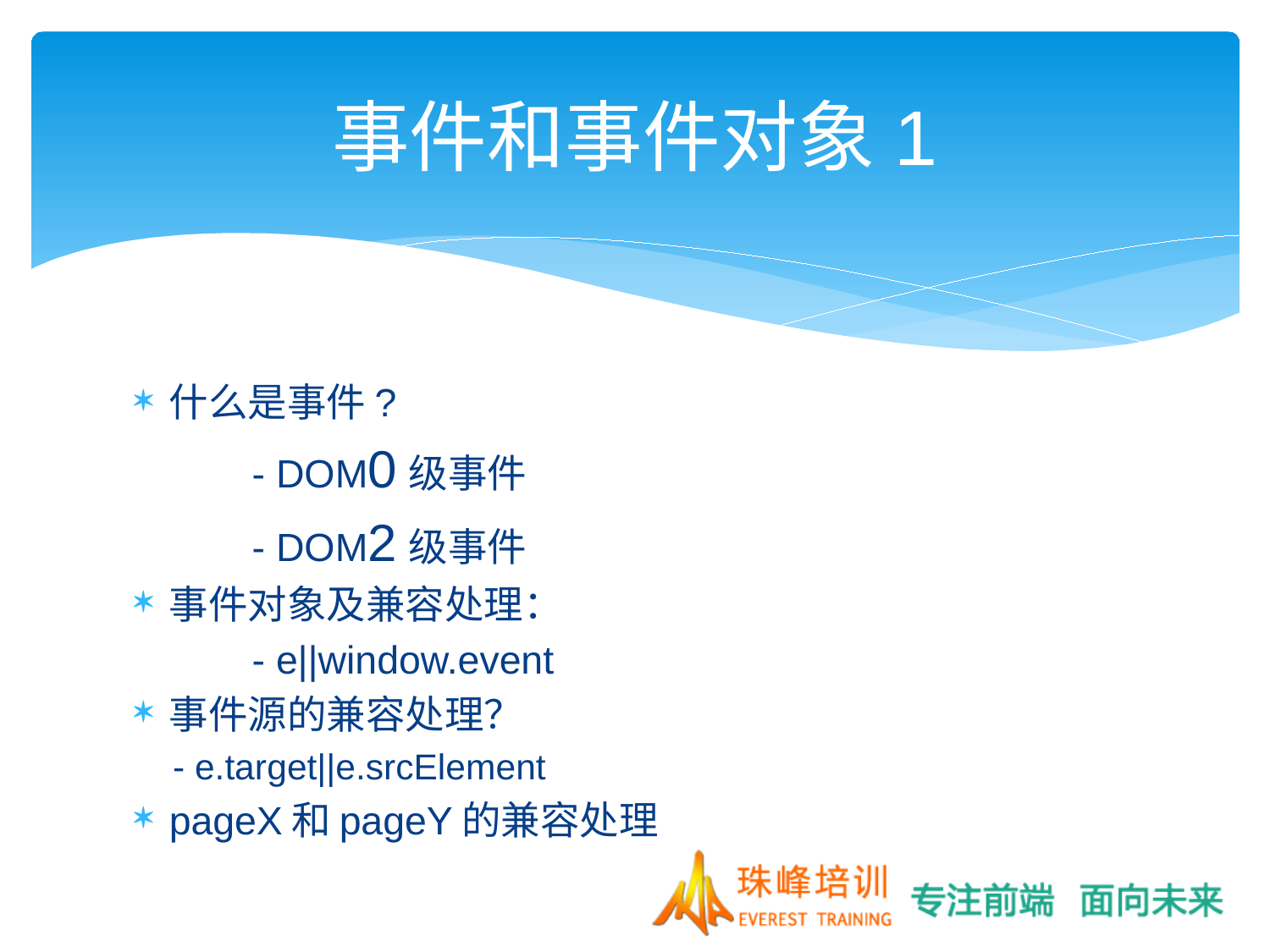

# 事件和事件对象1
什么是事件?
	- DOM0级事件
	- DOM2级事件
事件对象及兼容处理：
	- e||window.event
事件源的兼容处理？
	- e.target||e.srcElement
pageX和pageY的兼容处理